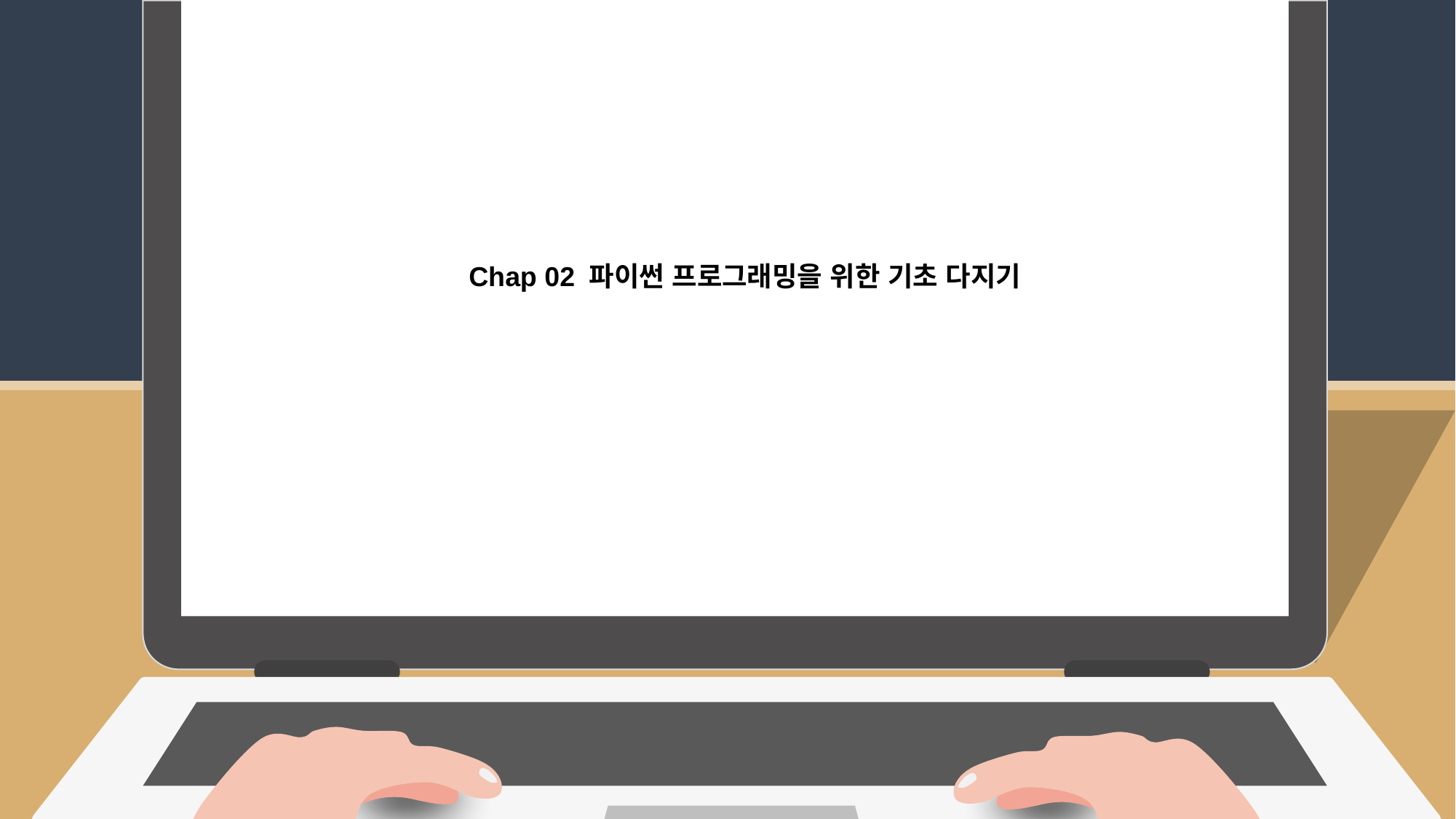

Chap 02 파이썬 프로그래밍을 위한 기초 다지기